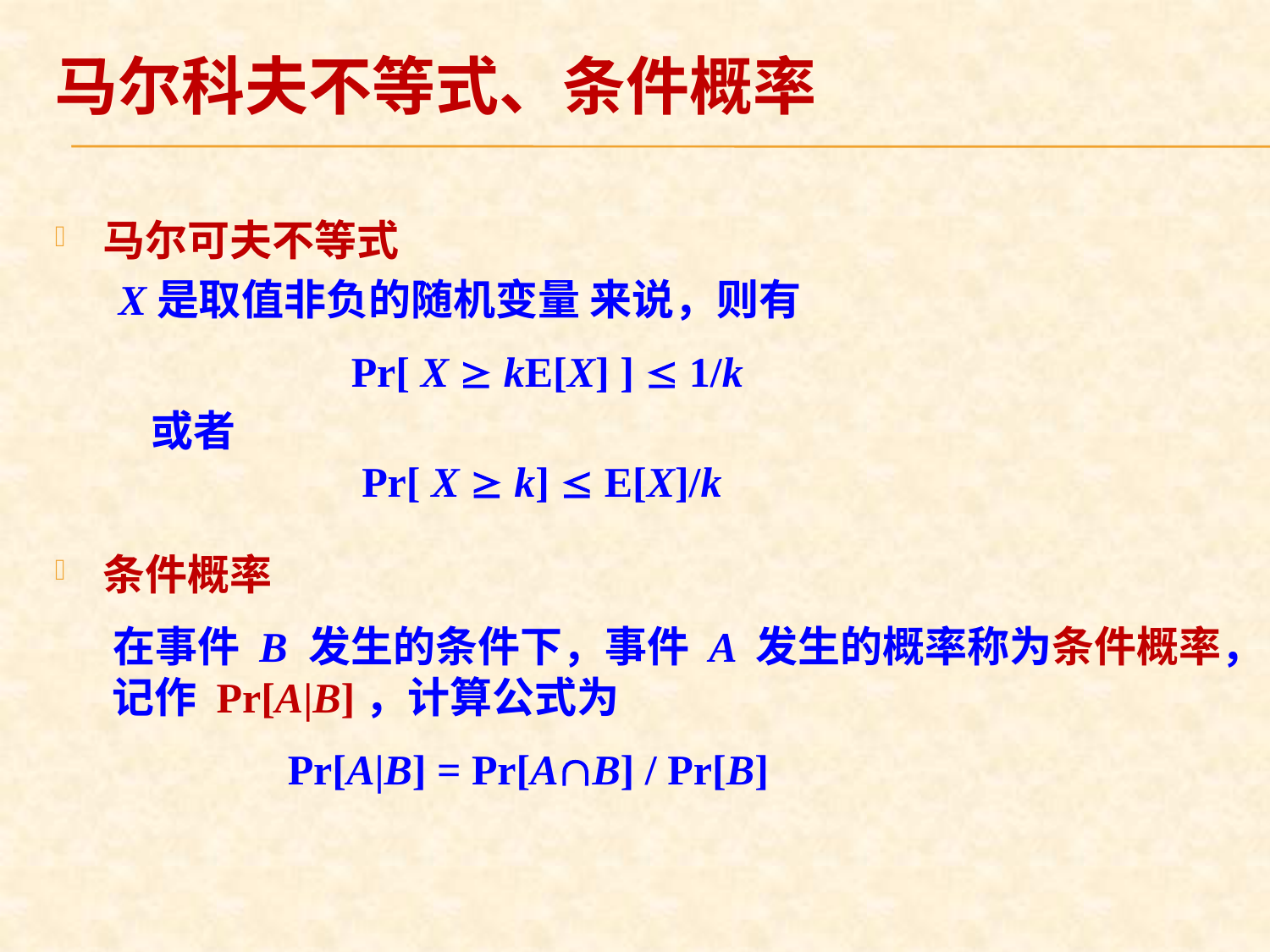

# 马尔科夫不等式、条件概率
马尔可夫不等式
X是取值非负的随机变量 来说，则有
                            Pr[ X ≥ kE[X] ] ≤ 1/k
         或者
                             Pr[ X ≥ k] ≤ E[X]/k
条件概率
     在事件 B 发生的条件下，事件 A 发生的概率称为条件概率， 记作 Pr[A|B]，计算公式为
                      Pr[A|B] = Pr[A∩B] / Pr[B]